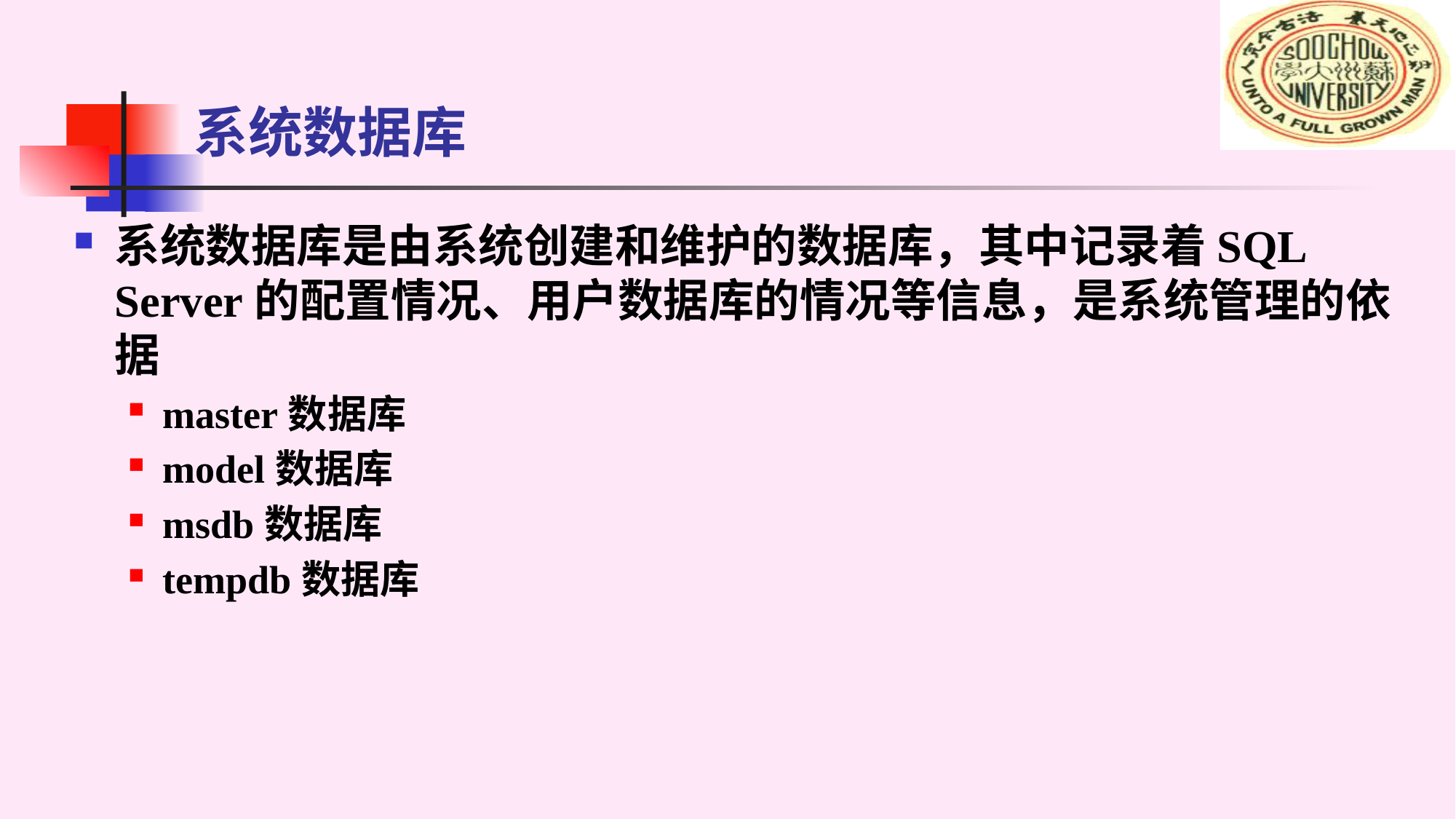

# 系统数据库
系统数据库是由系统创建和维护的数据库，其中记录着SQL Server的配置情况、用户数据库的情况等信息，是系统管理的依据
master数据库
model数据库
msdb数据库
tempdb数据库